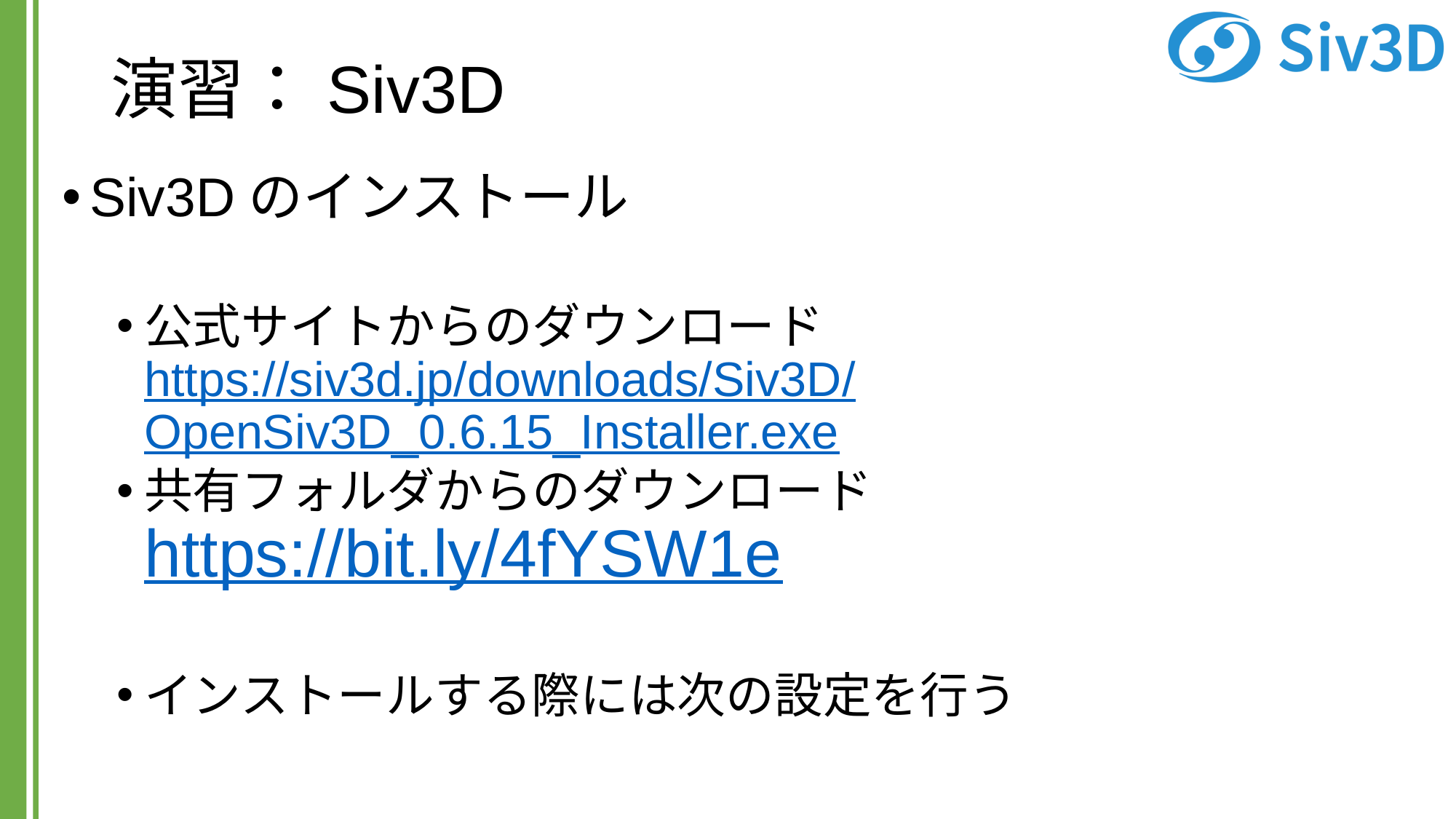

# 演習：Siv3D
Siv3Dのインストール
公式サイトからのダウンロード
https://siv3d.jp/downloads/Siv3D/
OpenSiv3D_0.6.15_Installer.exe
共有フォルダからのダウンロード
https://bit.ly/4fYSW1e
インストールする際には次の設定を行う